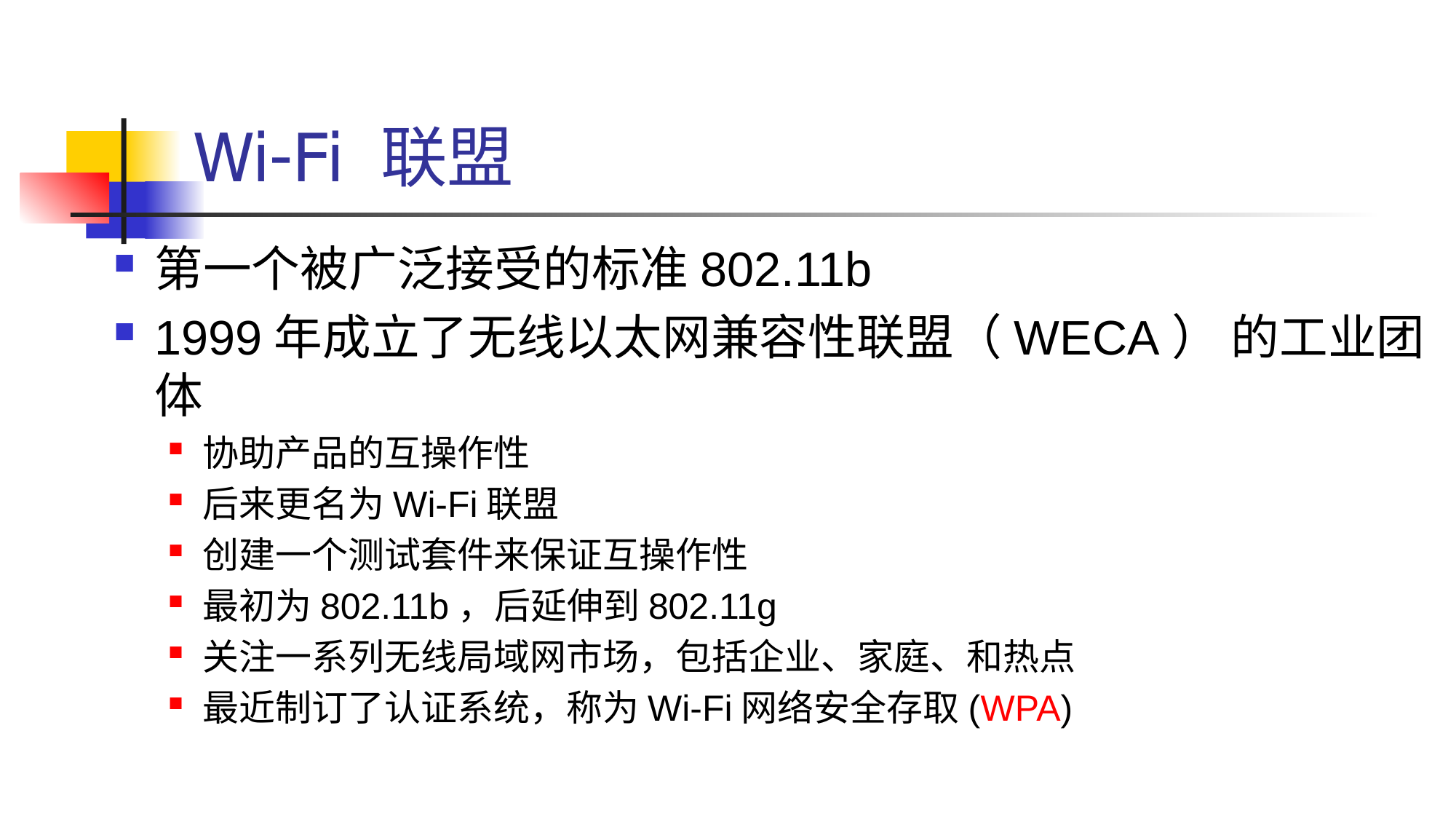

# Wi-Fi 联盟
第一个被广泛接受的标准802.11b
1999年成立了无线以太网兼容性联盟（WECA） 的工业团体
协助产品的互操作性
后来更名为Wi-Fi联盟
创建一个测试套件来保证互操作性
最初为802.11b，后延伸到802.11g
关注一系列无线局域网市场，包括企业、家庭、和热点
最近制订了认证系统，称为Wi-Fi网络安全存取(WPA)